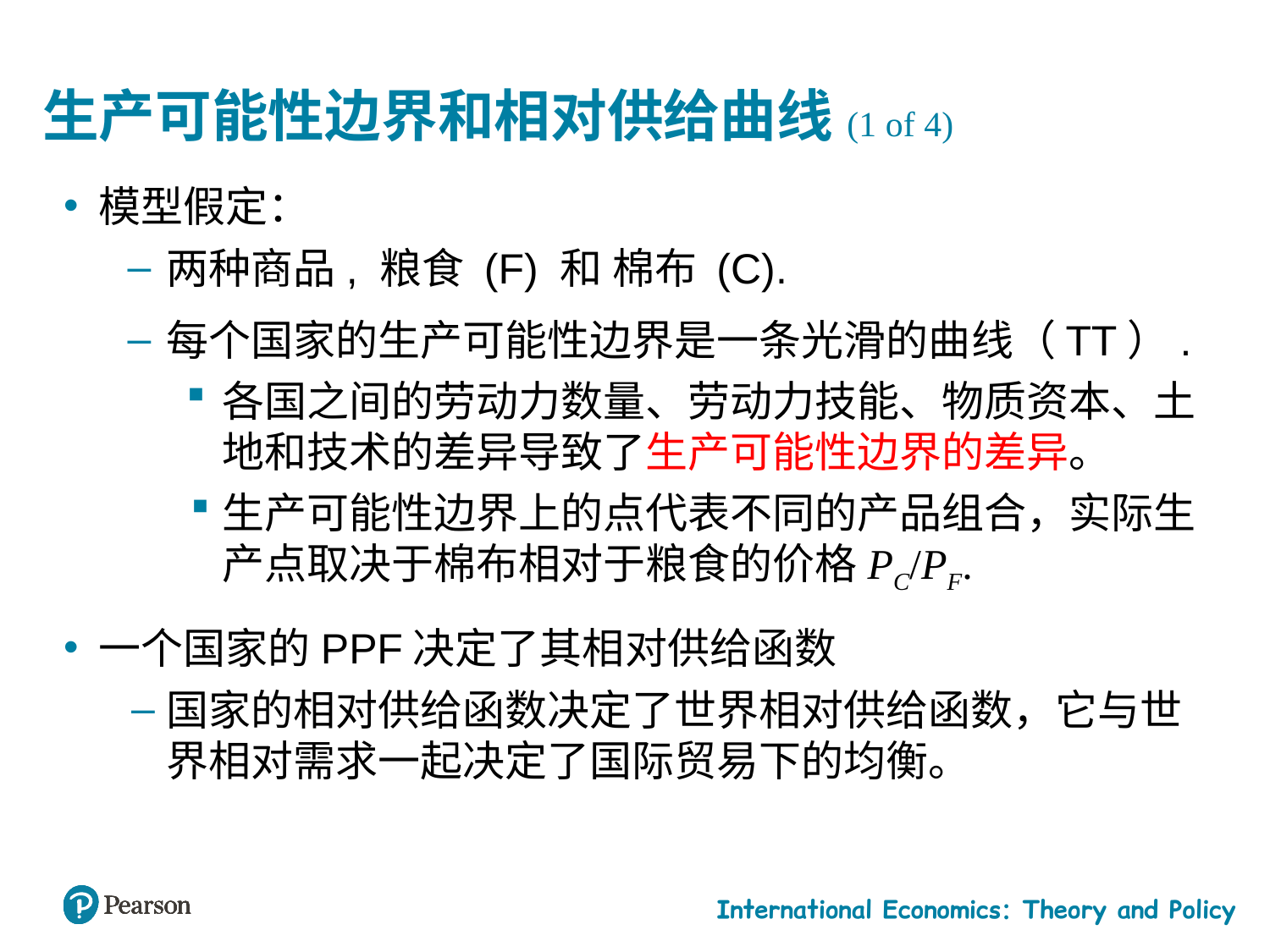

# 生产可能性边界和相对供给曲线(1 of 4)
模型假定：
两种商品, 粮食 (F) 和 棉布 (C).
每个国家的生产可能性边界是一条光滑的曲线（TT）.
各国之间的劳动力数量、劳动力技能、物质资本、土地和技术的差异导致了生产可能性边界的差异。
生产可能性边界上的点代表不同的产品组合，实际生产点取决于棉布相对于粮食的价格PC/PF.
一个国家的PPF决定了其相对供给函数
国家的相对供给函数决定了世界相对供给函数，它与世界相对需求一起决定了国际贸易下的均衡。